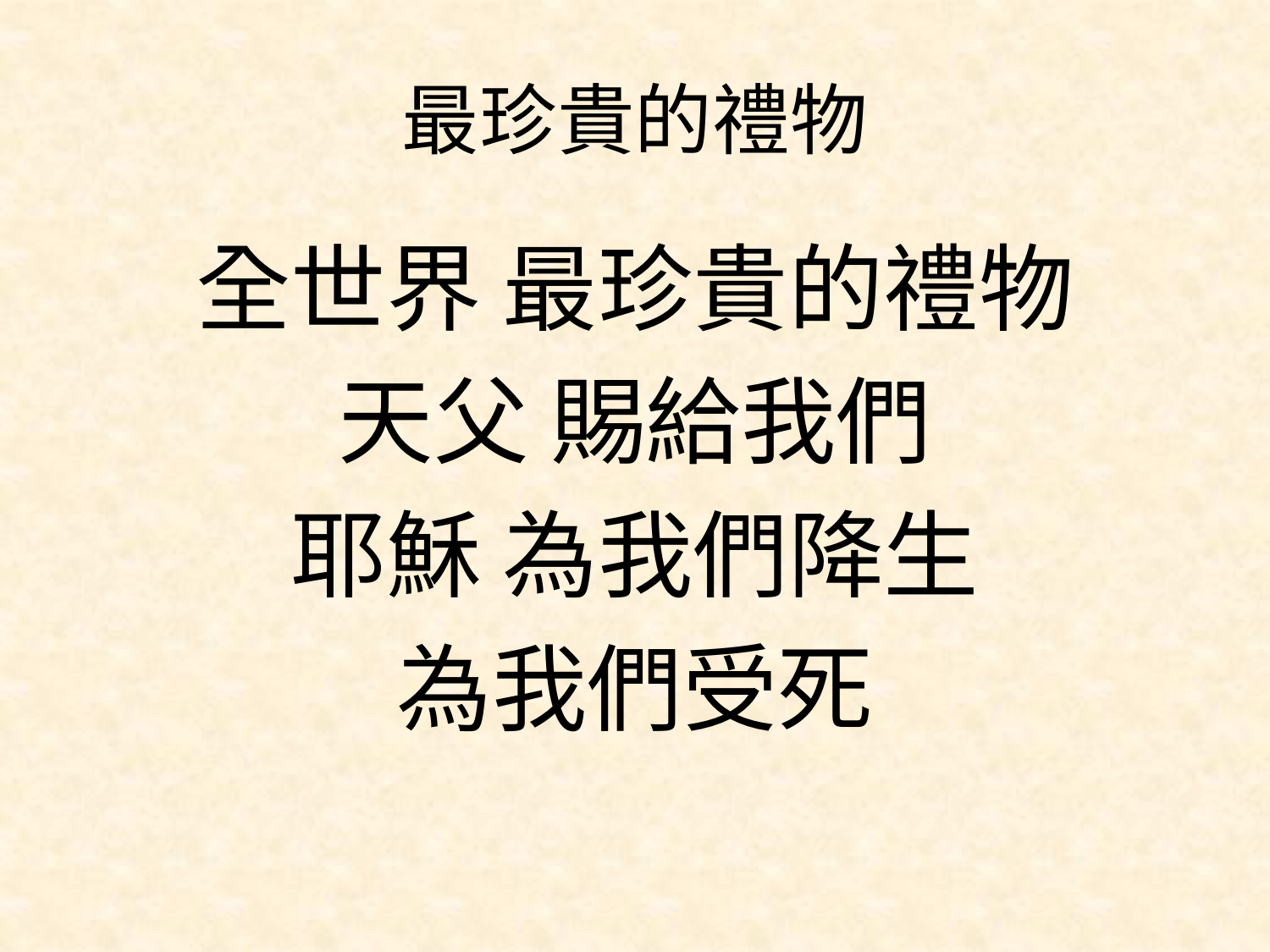

# 最珍貴的禮物
全世界 最珍貴的禮物
天父 賜給我們
耶穌 為我們降生
為我們受死